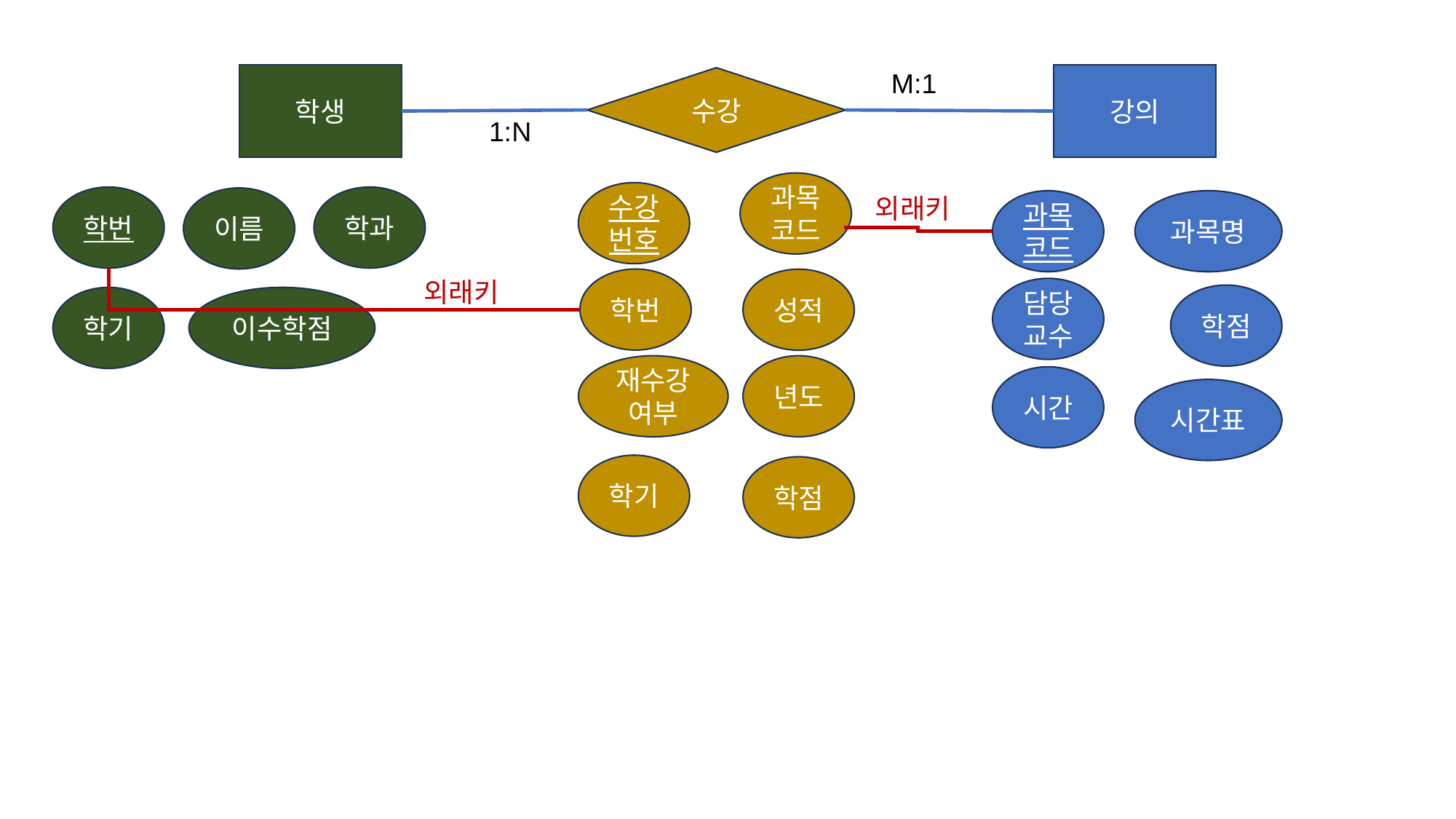

M:1
학생
강의
수강
1:N
과목코드
수강
번호
외래키
학과
학번
이름
과목명
과목코드
학번
성적
외래키
담당교수
학점
학기
이수학점
년도
재수강
여부
시간
시간표
학기
학점